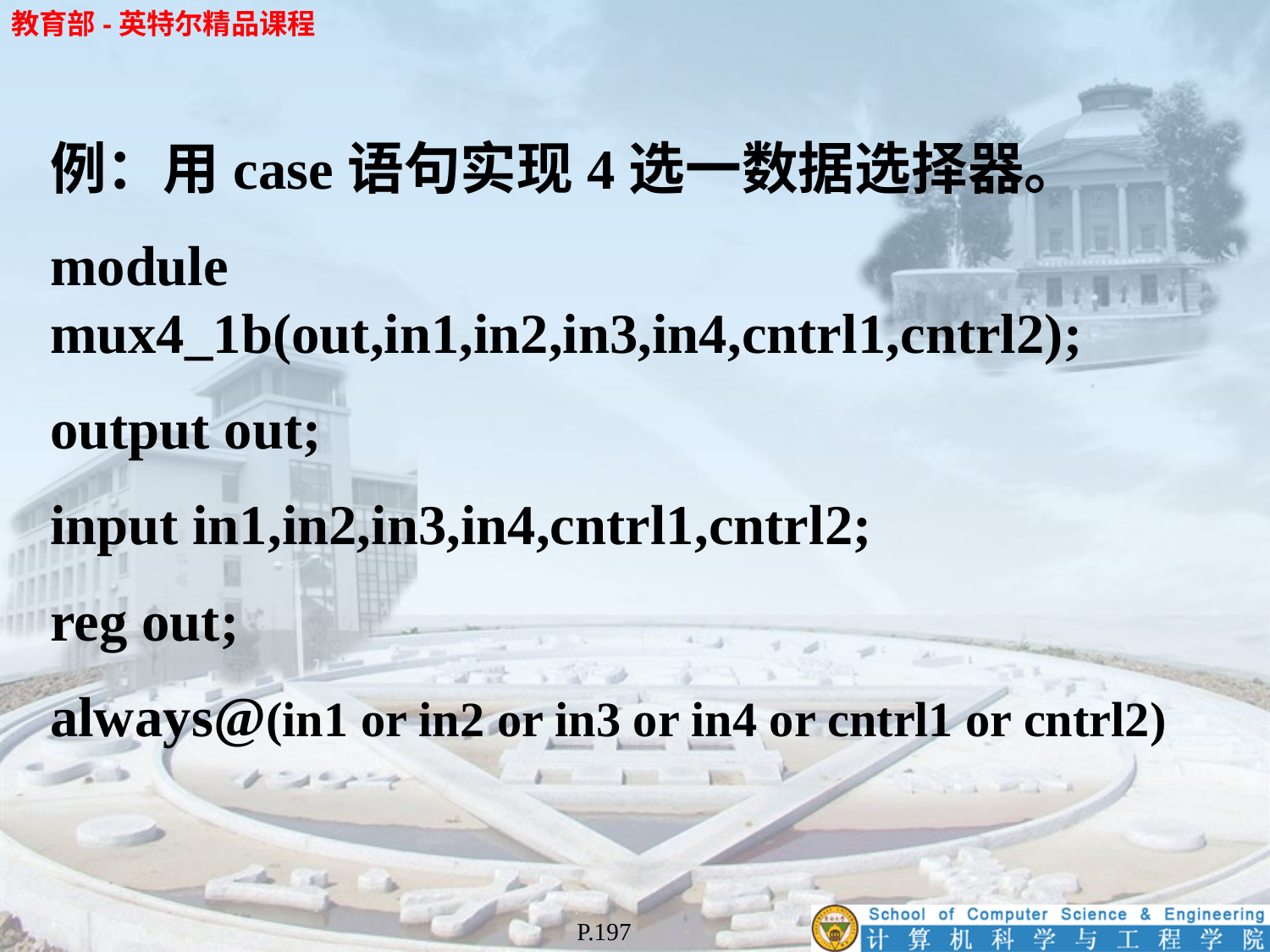

例：用case语句实现4选一数据选择器。
module mux4_1b(out,in1,in2,in3,in4,cntrl1,cntrl2);
output out;
input in1,in2,in3,in4,cntrl1,cntrl2;
reg out;
always@(in1 or in2 or in3 or in4 or cntrl1 or cntrl2)
P.197